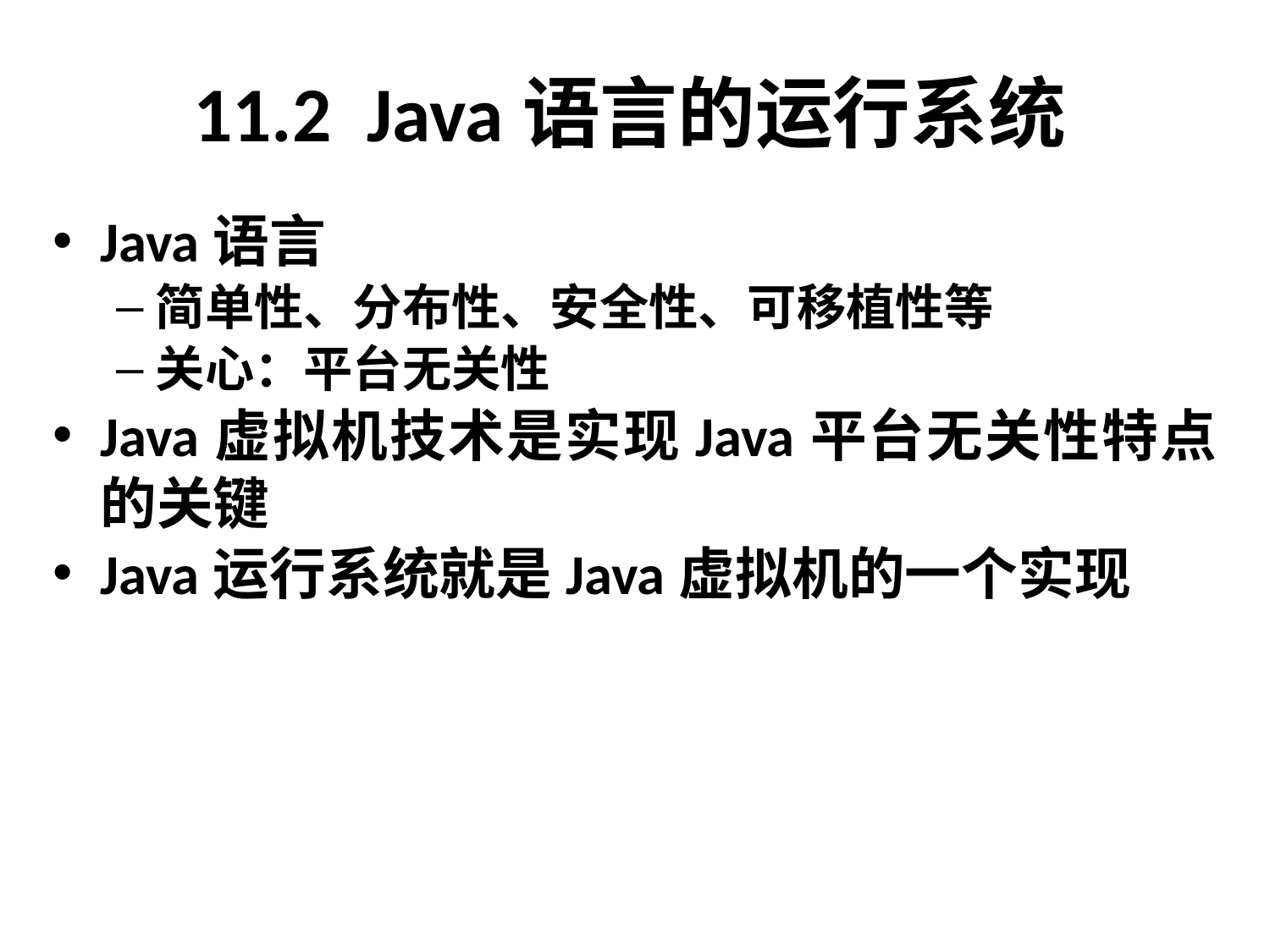

# 11.2  Java语言的运行系统
Java语言
简单性、分布性、安全性、可移植性等
关心：平台无关性
Java虚拟机技术是实现Java平台无关性特点的关键
Java运行系统就是Java虚拟机的一个实现